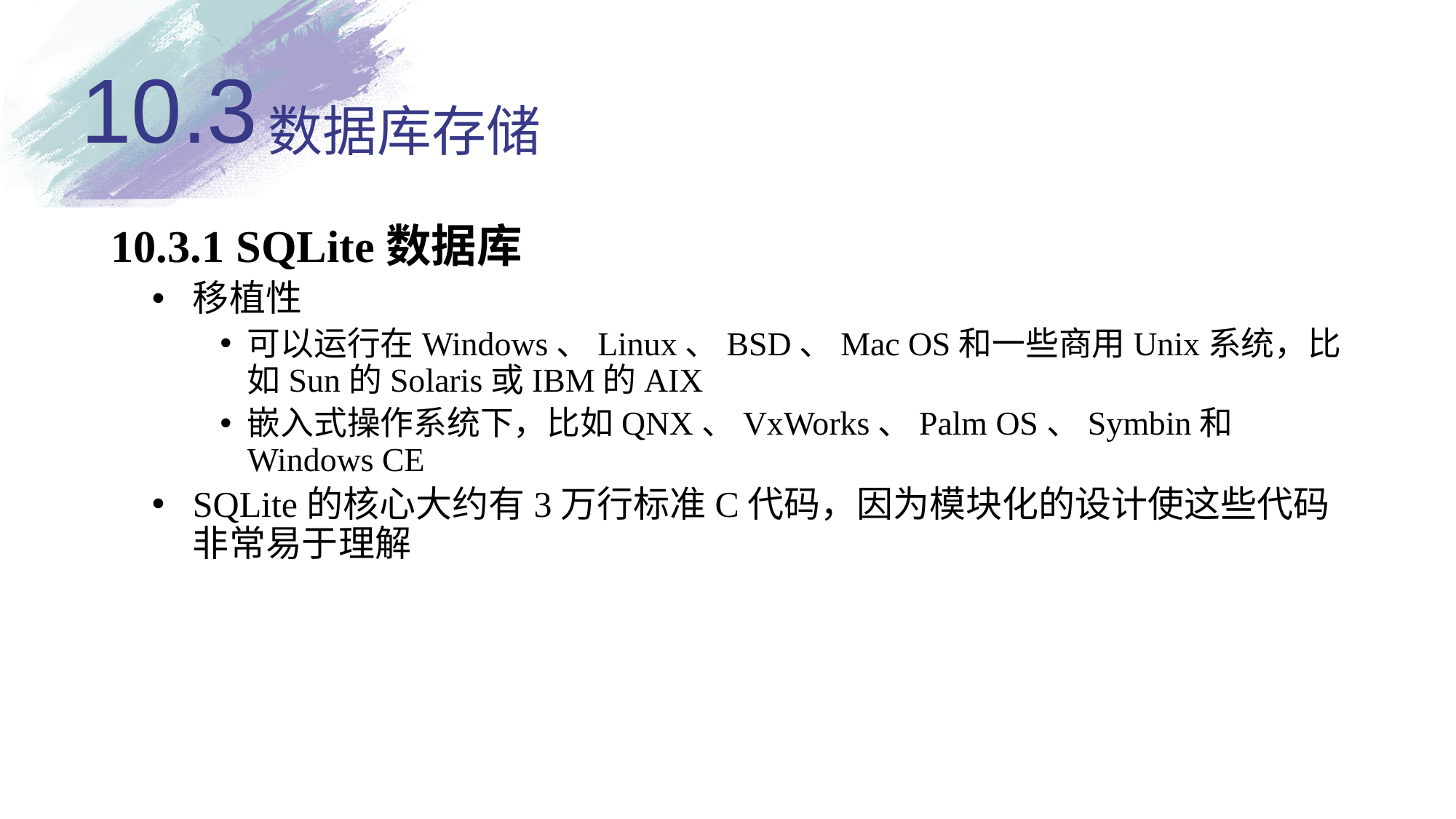

10.3
# 数据库存储
10.3.1 SQLite数据库
移植性
可以运行在Windows、Linux、BSD、Mac OS和一些商用Unix系统，比如Sun的Solaris或IBM的AIX
嵌入式操作系统下，比如QNX、VxWorks、Palm OS、Symbin和Windows CE
SQLite的核心大约有3万行标准C代码，因为模块化的设计使这些代码非常易于理解